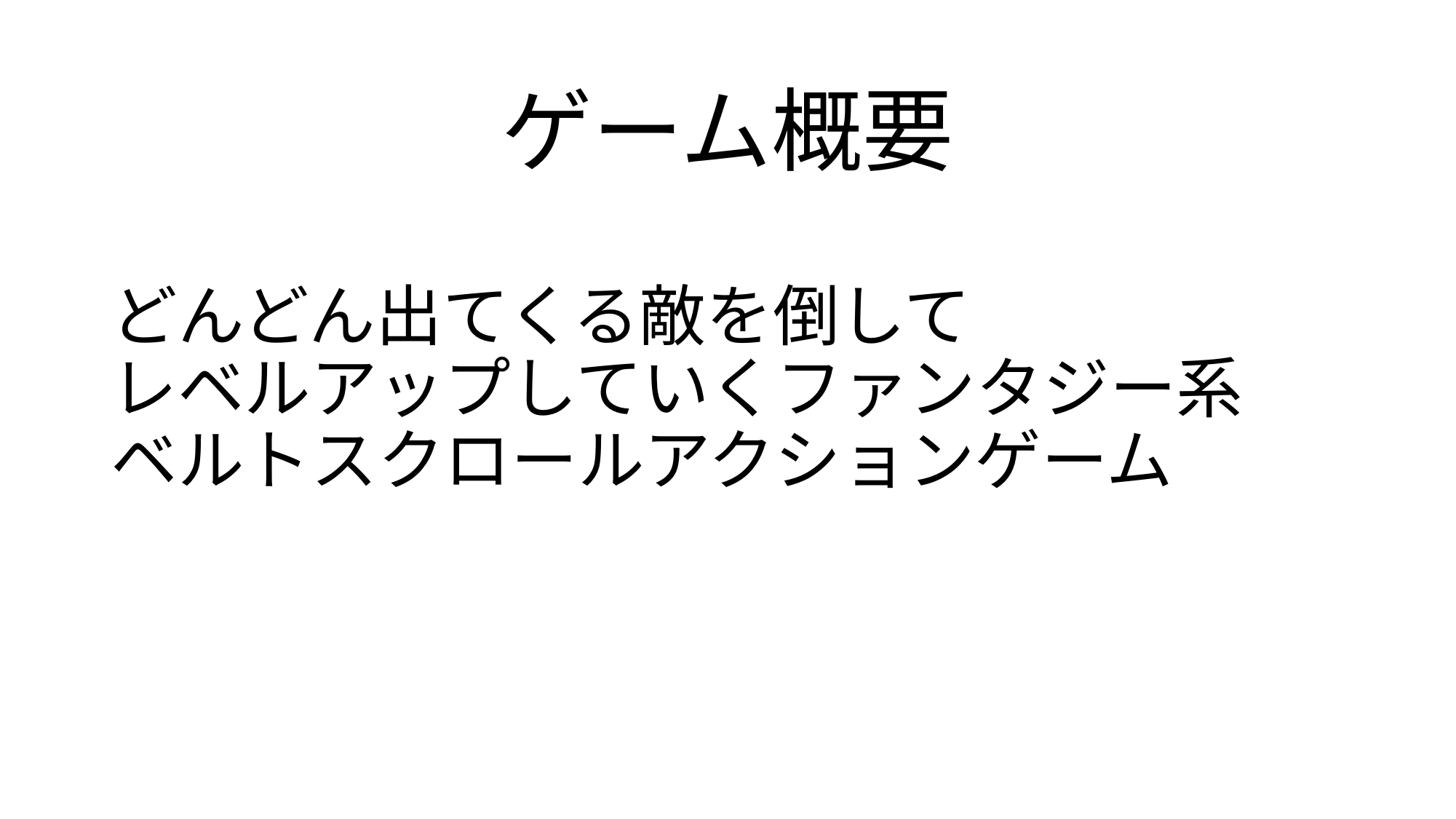

# どんどん出てくる敵を倒して レベルアップしていくファンタジー系 ベルトスクロールアクションゲーム
ゲーム概要